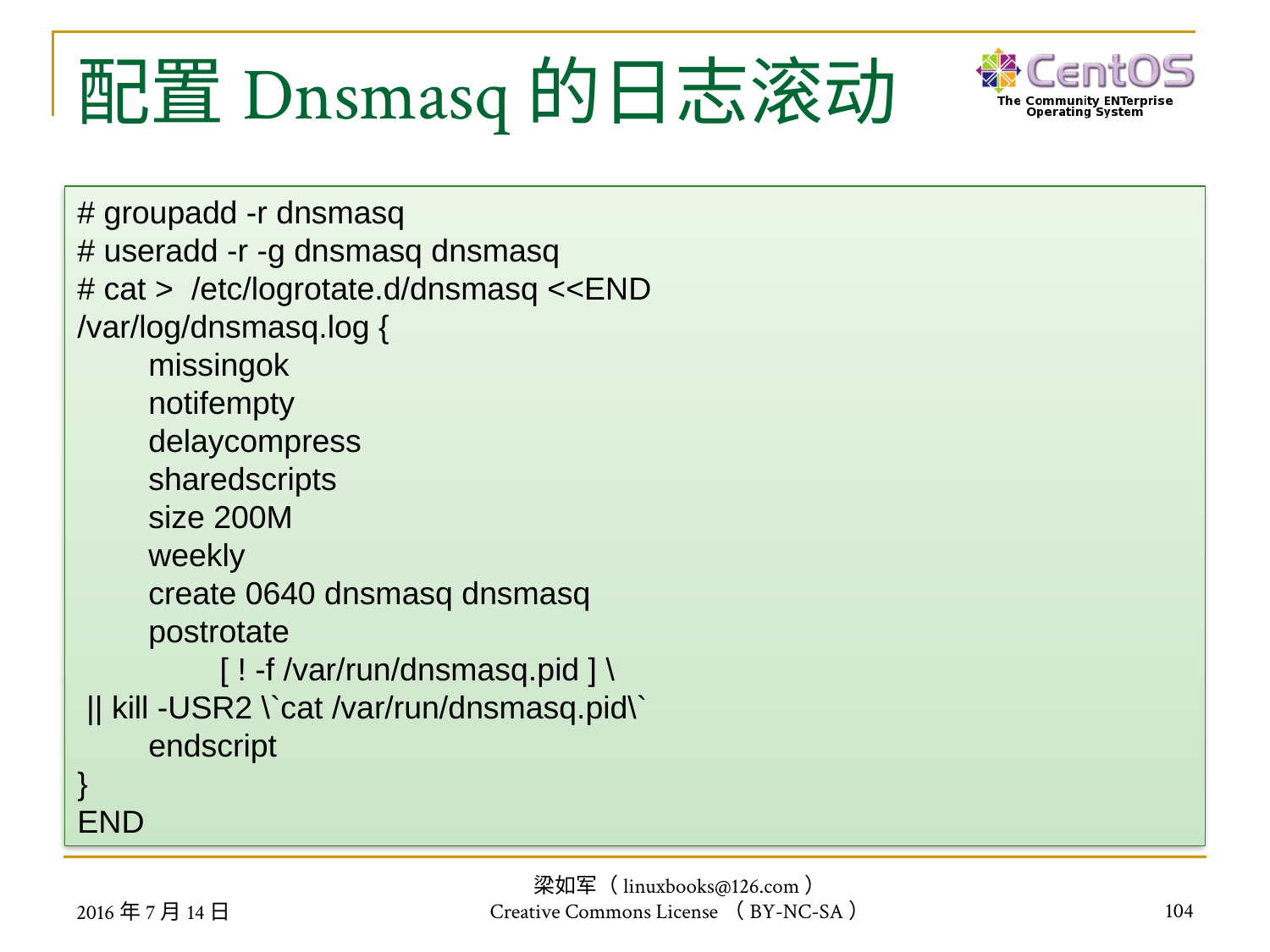

# 配置Dnsmasq的日志滚动
# groupadd -r dnsmasq
# useradd -r -g dnsmasq dnsmasq
# cat >  /etc/logrotate.d/dnsmasq <<END
/var/log/dnsmasq.log {
        missingok
        notifempty
        delaycompress
        sharedscripts
        size 200M
        weekly
        create 0640 dnsmasq dnsmasq
        postrotate
                [ ! -f /var/run/dnsmasq.pid ] \
 || kill -USR2 \`cat /var/run/dnsmasq.pid\`
        endscript
}
END
梁如军（linuxbooks@126.com）
Creative Commons License（BY-NC-SA）
2016年7月14日
104